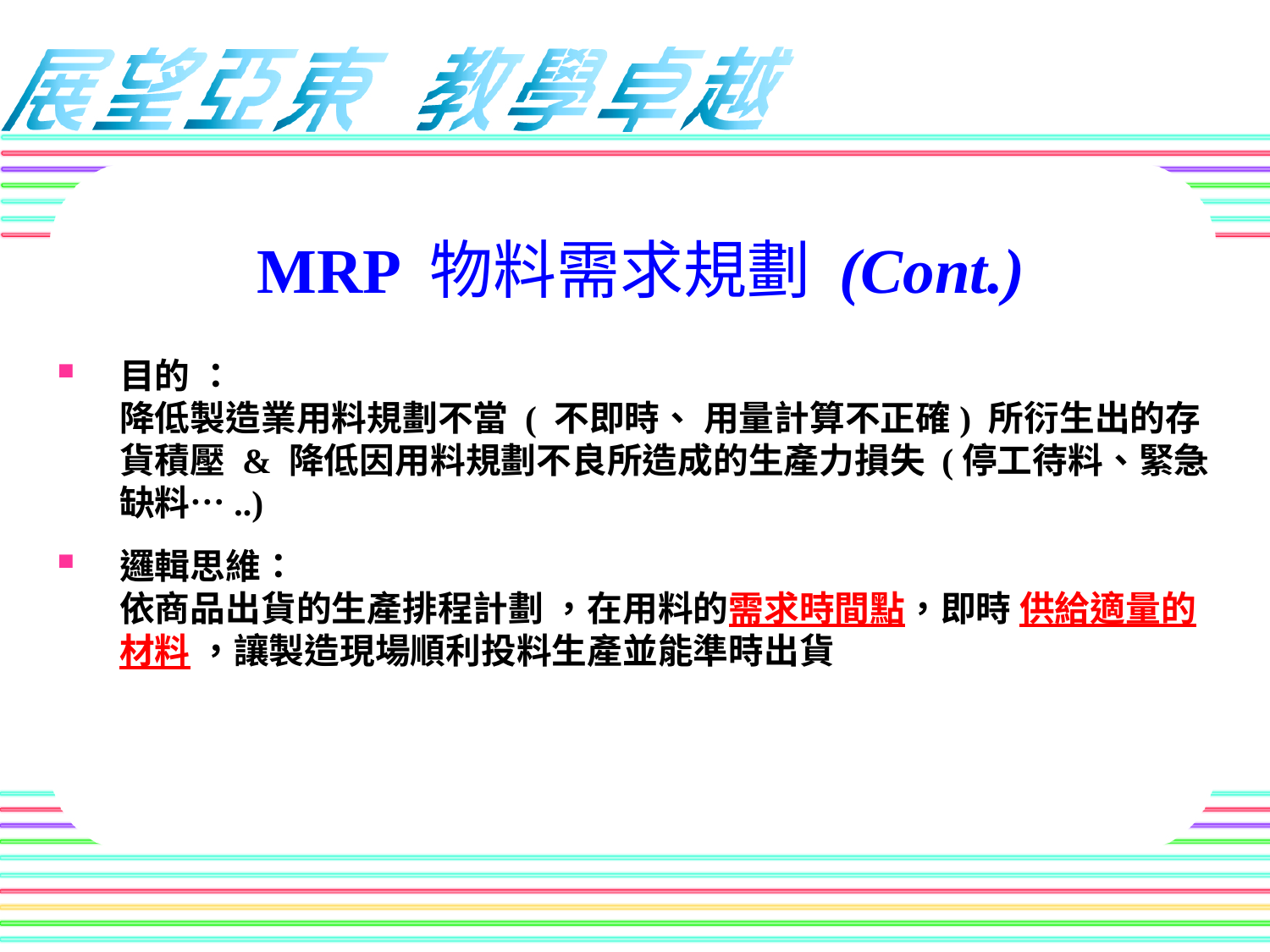

MRP 物料需求規劃 (Cont.)
目的 ：
降低製造業用料規劃不當 ( 不即時、 用量計算不正確) 所衍生出的存貨積壓 & 降低因用料規劃不良所造成的生產力損失 (停工待料、緊急缺料…..)
邏輯思維：
依商品出貨的生產排程計劃 ，在用料的需求時間點，即時 供給適量的材料 ，讓製造現場順利投料生產並能準時出貨